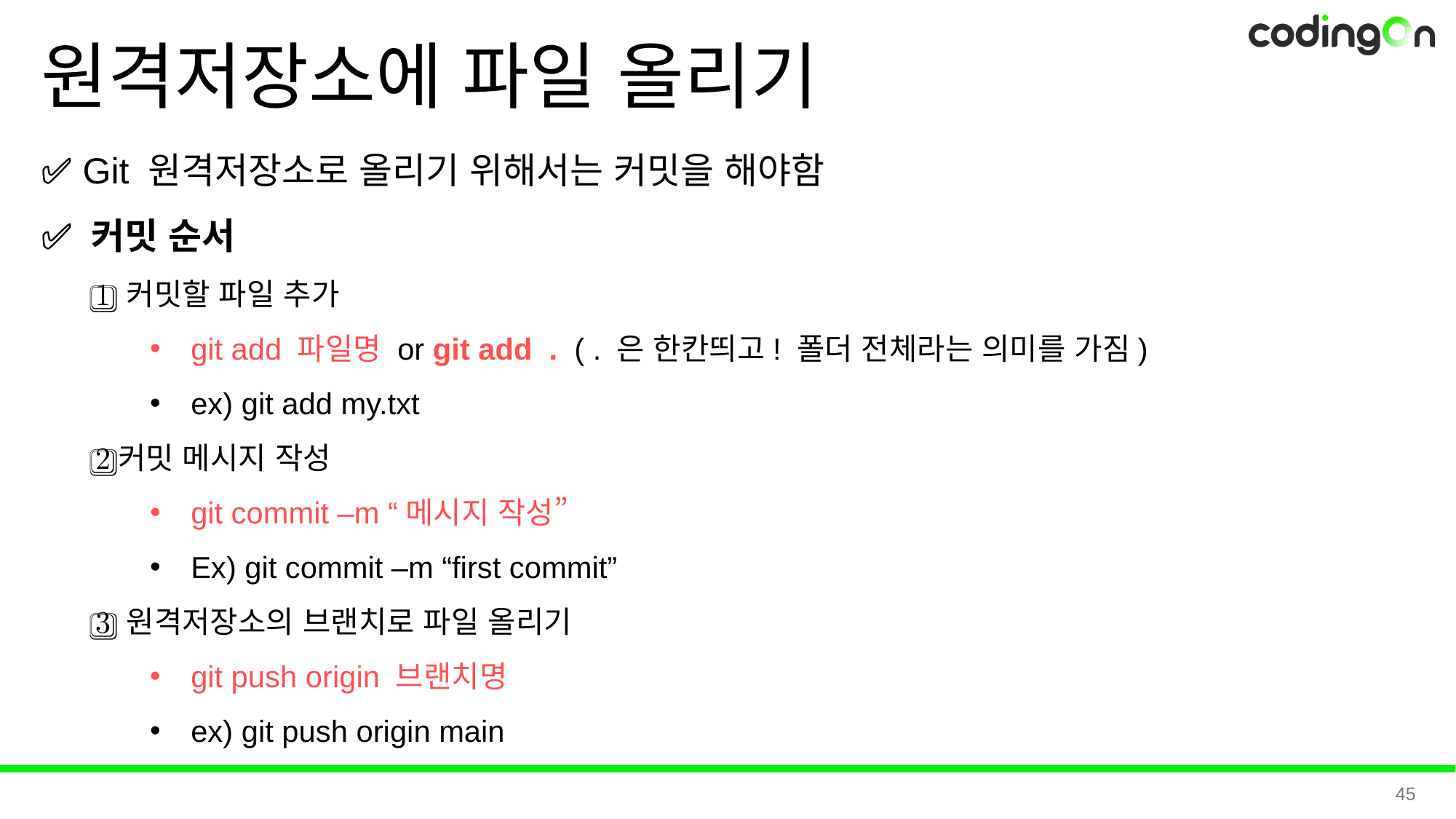

# 원격저장소에 파일 올리기
✅ Git 원격저장소로 올리기 위해서는 커밋을 해야함
✅ 커밋 순서
1️⃣ 커밋할 파일 추가
git add 파일명 or git add  .  ( . 은 한칸띄고! 폴더 전체라는 의미를 가짐)
ex) git add my.txt
2️⃣커밋 메시지 작성
git commit –m “메시지 작성”
Ex) git commit –m “first commit”
3️⃣ 원격저장소의 브랜치로 파일 올리기
git push origin 브랜치명
ex) git push origin main

45